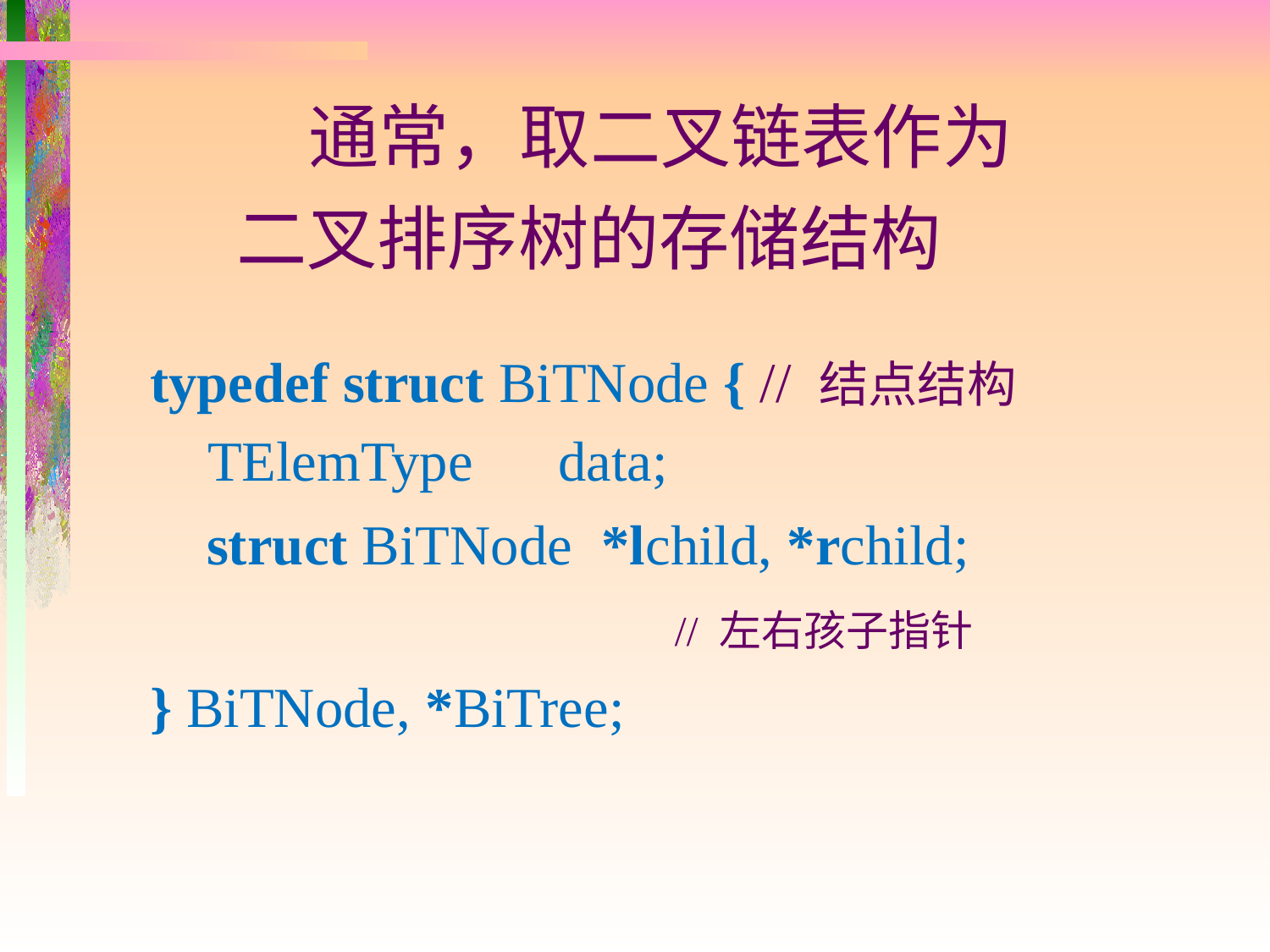

通常，取二叉链表作为
二叉排序树的存储结构
typedef struct BiTNode { // 结点结构

    struct BiTNode  *lchild, *rchild;
                                     // 左右孩子指针
} BiTNode, *BiTree;
TElemType      data;